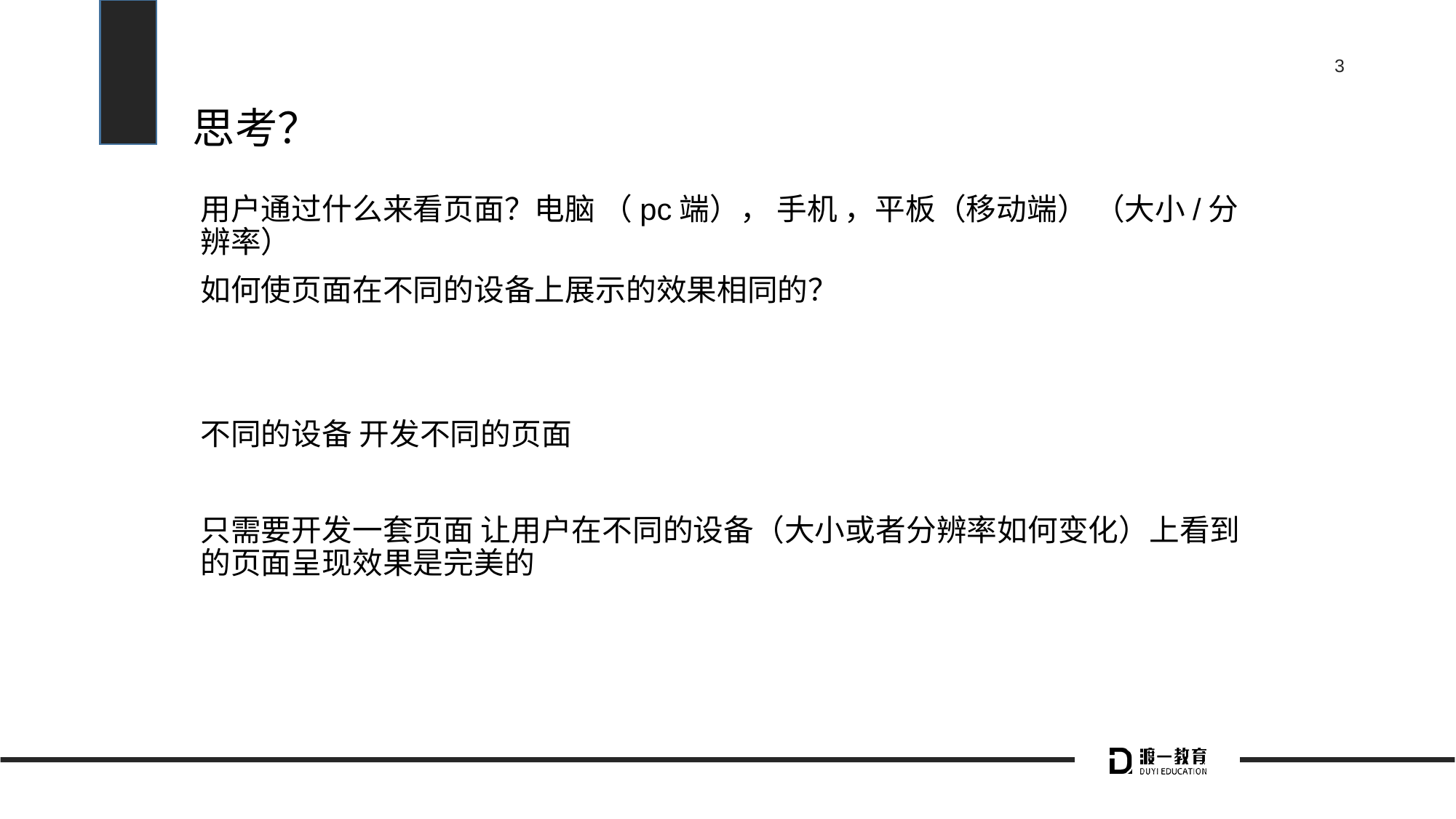

# 思考？
用户通过什么来看页面？电脑 （pc端）， 手机 ，平板（移动端） （大小/分辨率）
如何使页面在不同的设备上展示的效果相同的？

不同的设备 开发不同的页面

只需要开发一套页面 让用户在不同的设备（大小或者分辨率如何变化）上看到的页面呈现效果是完美的